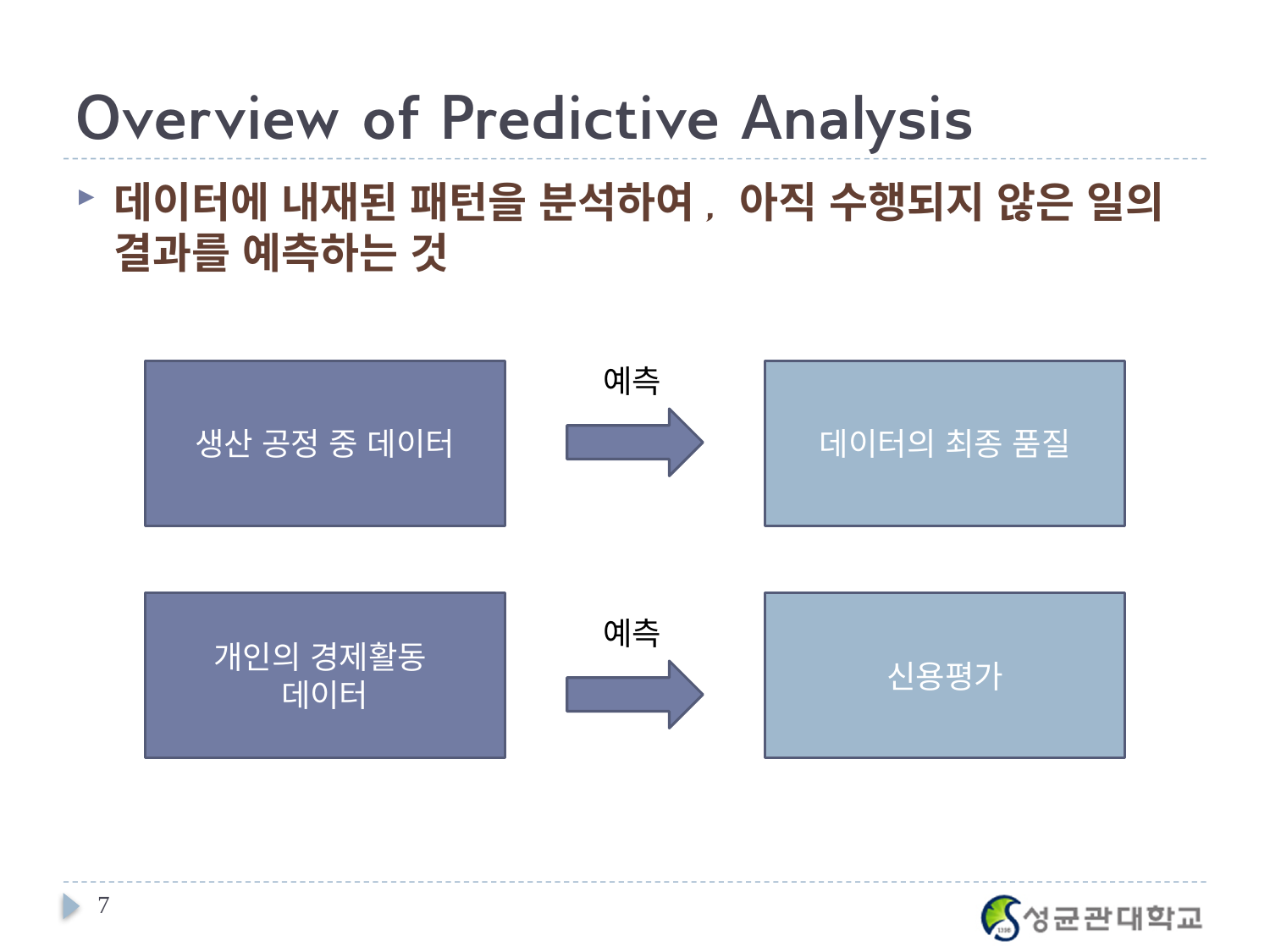

# Overview of Predictive Analysis
데이터에 내재된 패턴을 분석하여, 아직 수행되지 않은 일의 결과를 예측하는 것
예측
생산 공정 중 데이터
데이터의 최종 품질

개인의 경제활동
데이터
신용평가
예측

7